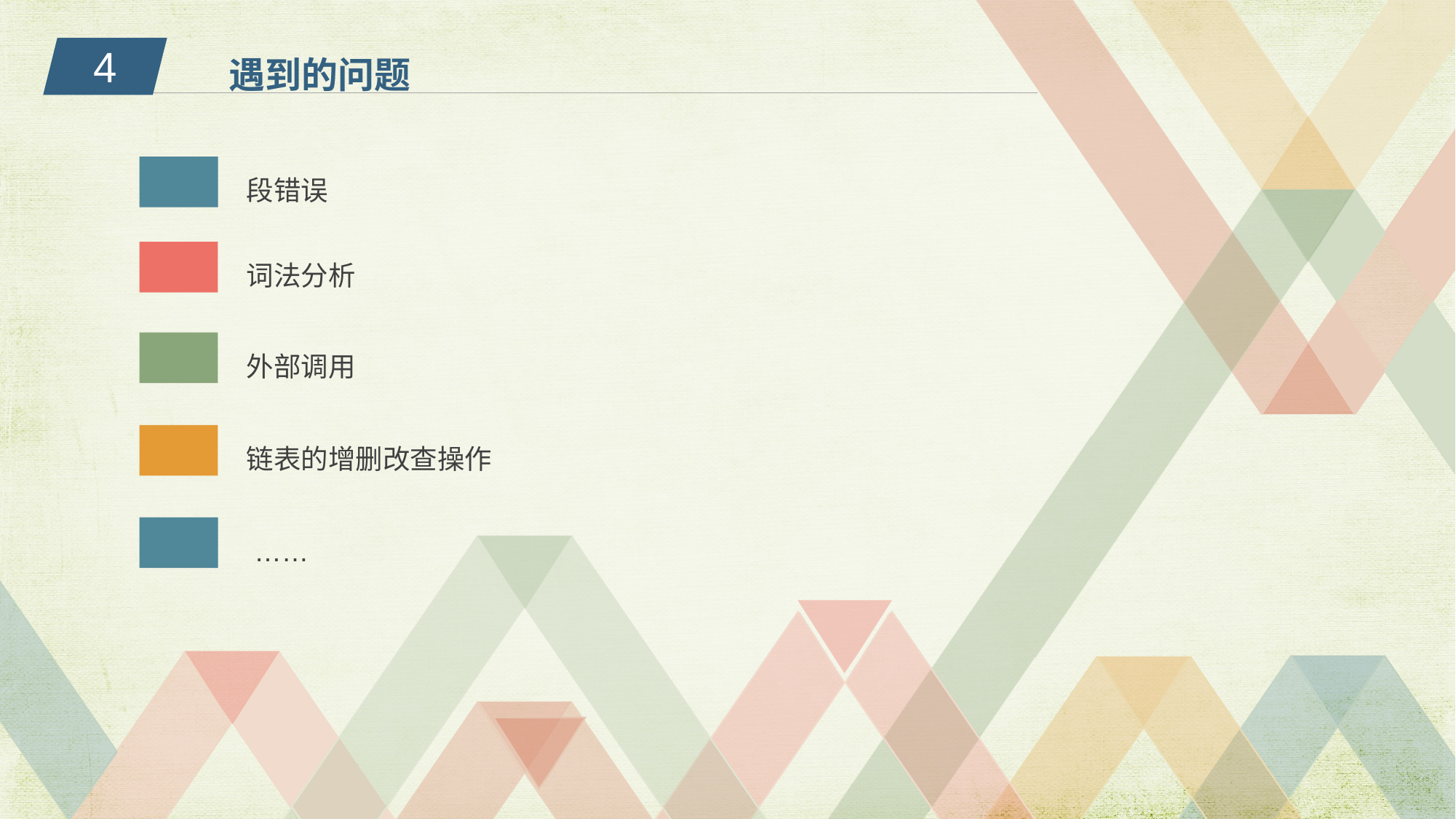

遇到的问题
4

段错误

词法分析

外部调用

链表的增删改查操作

 ……